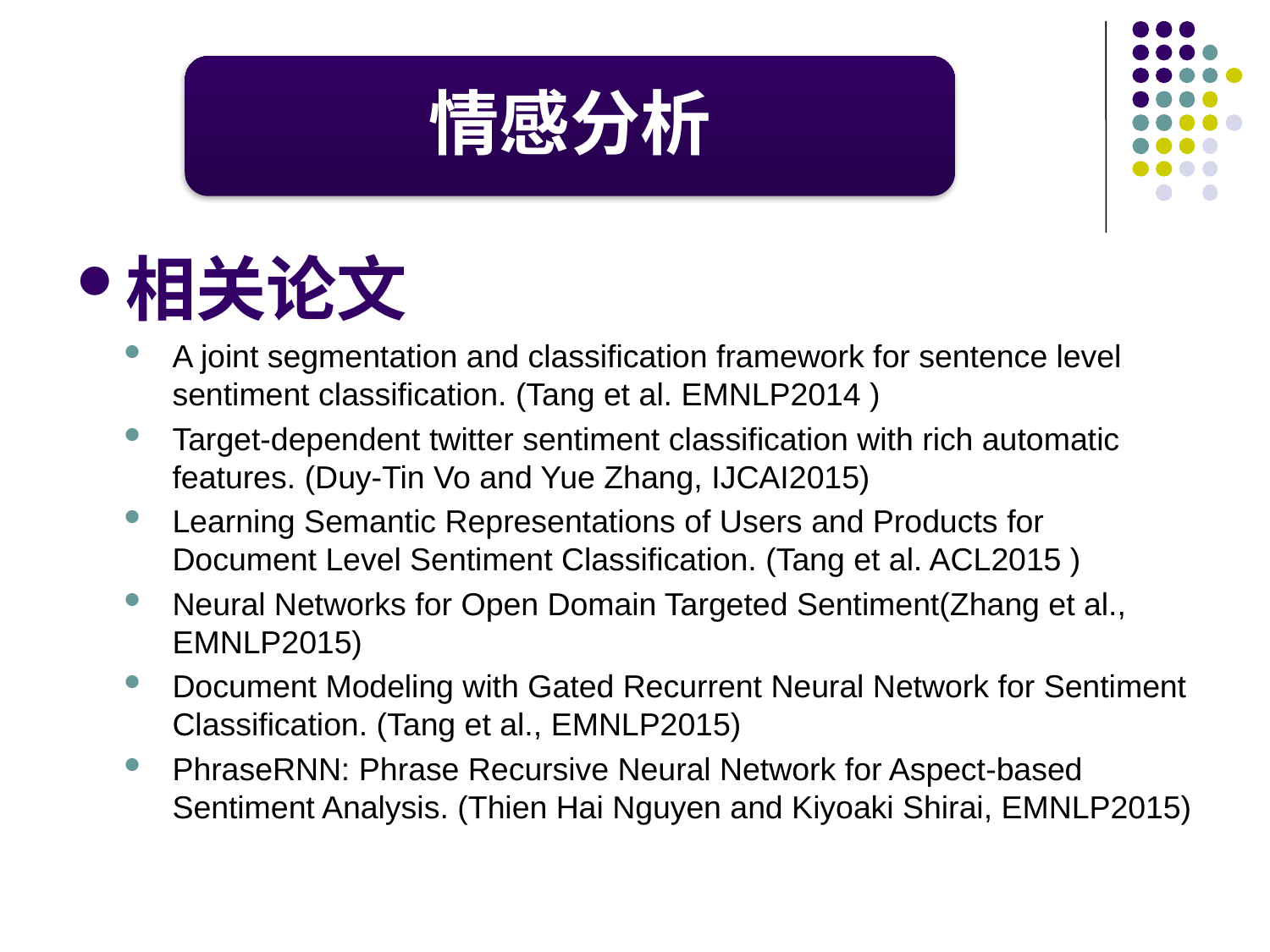

相关论文
A joint segmentation and classification framework for sentence level sentiment classification. (Tang et al. EMNLP2014 )
Target-dependent twitter sentiment classification with rich automatic features. (Duy-Tin Vo and Yue Zhang, IJCAI2015)
Learning Semantic Representations of Users and Products for Document Level Sentiment Classification. (Tang et al. ACL2015 )
Neural Networks for Open Domain Targeted Sentiment(Zhang et al., EMNLP2015)
Document Modeling with Gated Recurrent Neural Network for Sentiment Classification. (Tang et al., EMNLP2015)
PhraseRNN: Phrase Recursive Neural Network for Aspect-based Sentiment Analysis. (Thien Hai Nguyen and Kiyoaki Shirai, EMNLP2015)

情感分析